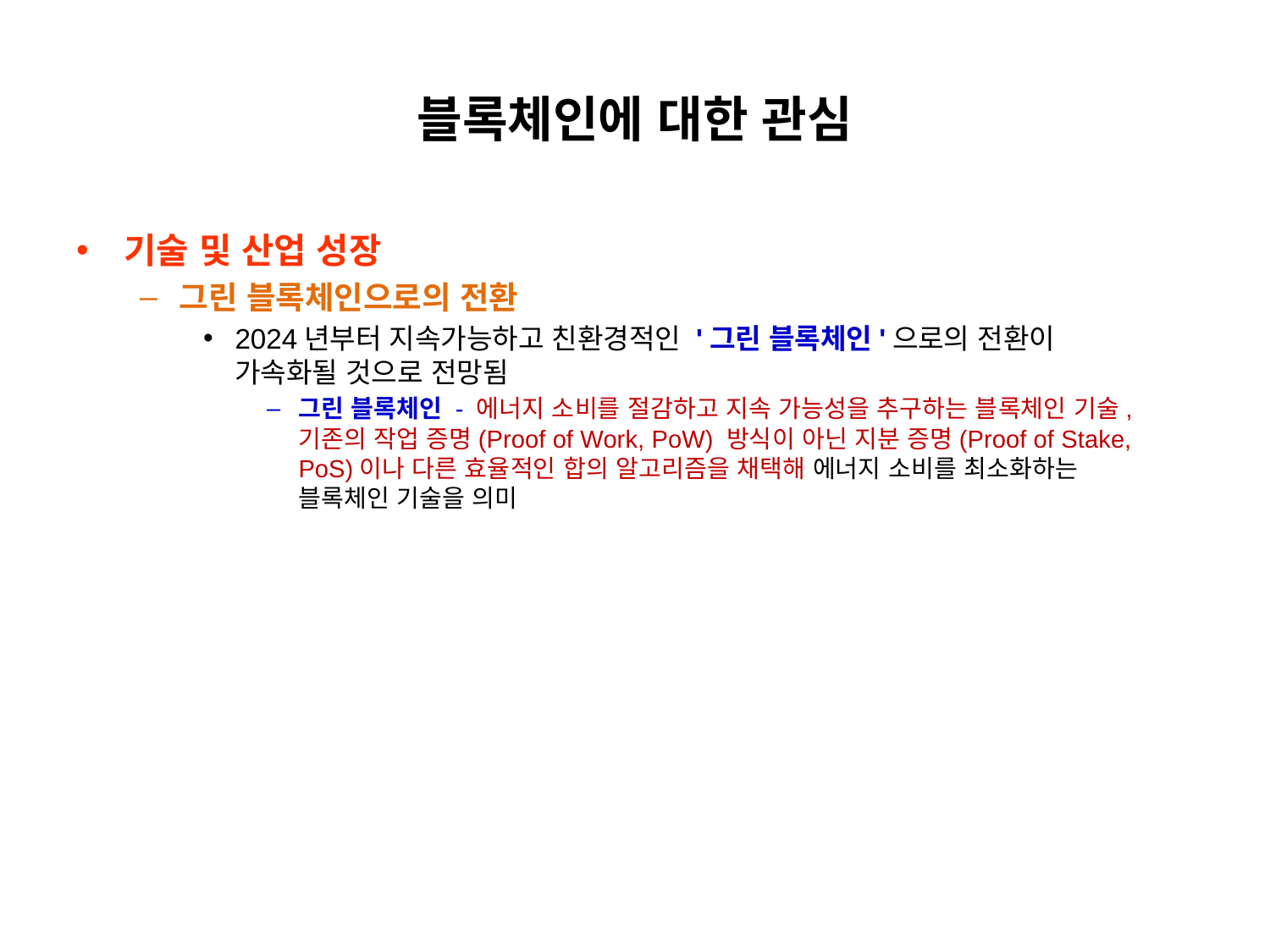

# 블록체인에 대한 관심
기술 및 산업 성장
그린 블록체인으로의 전환
2024년부터 지속가능하고 친환경적인 '그린 블록체인'으로의 전환이
가속화될 것으로 전망됨
그린 블록체인 - 에너지 소비를 절감하고 지속 가능성을 추구하는 블록체인 기술, 기존의 작업 증명(Proof of Work, PoW) 방식이 아닌 지분 증명(Proof of Stake, PoS)이나 다른 효율적인 합의 알고리즘을 채택해 에너지 소비를 최소화하는
블록체인 기술을 의미